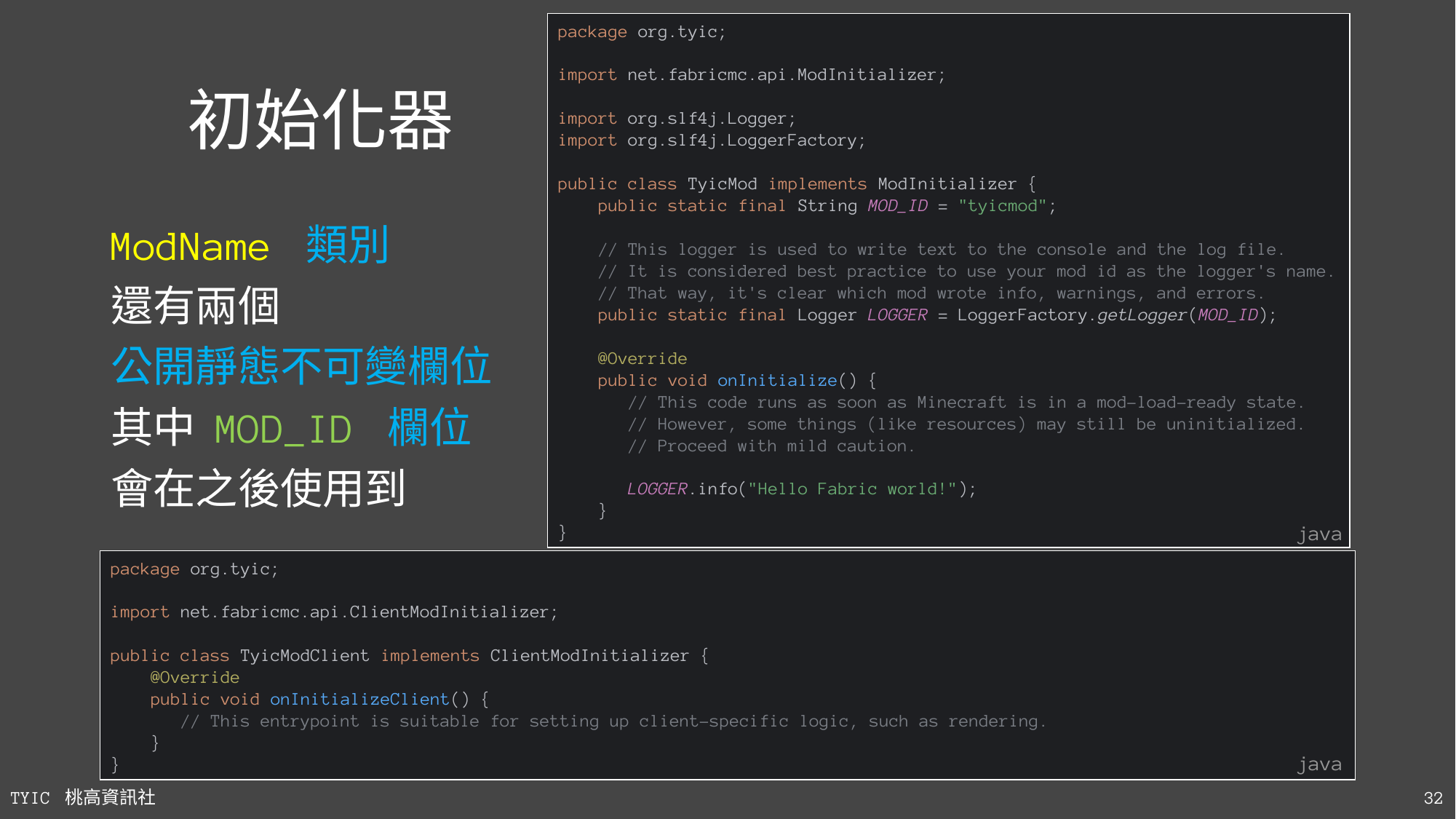

package org.tyic;
import net.fabricmc.api.ModInitializer;
import org.slf4j.Logger;
import org.slf4j.LoggerFactory;
public class TyicMod implements ModInitializer {
    public static final String MOD_ID = "tyicmod";
    // This logger is used to write text to the console and the log file.
    // It is considered best practice to use your mod id as the logger's name.
    // That way, it's clear which mod wrote info, warnings, and errors.
    public static final Logger LOGGER = LoggerFactory.getLogger(MOD_ID);
    @Override
    public void onInitialize() {
       // This code runs as soon as Minecraft is in a mod-load-ready state.
       // However, some things (like resources) may still be uninitialized.
       // Proceed with mild caution.
       LOGGER.info("Hello Fabric world!");
    }
}
java
# 初始化器
ModName 類別
還有兩個
公開靜態不可變欄位
其中 MOD_ID 欄位
會在之後使用到
package org.tyic;
import net.fabricmc.api.ClientModInitializer;
public class TyicModClient implements ClientModInitializer {
    @Override
    public void onInitializeClient() {
       // This entrypoint is suitable for setting up client-specific logic, such as rendering.
    }
}
java